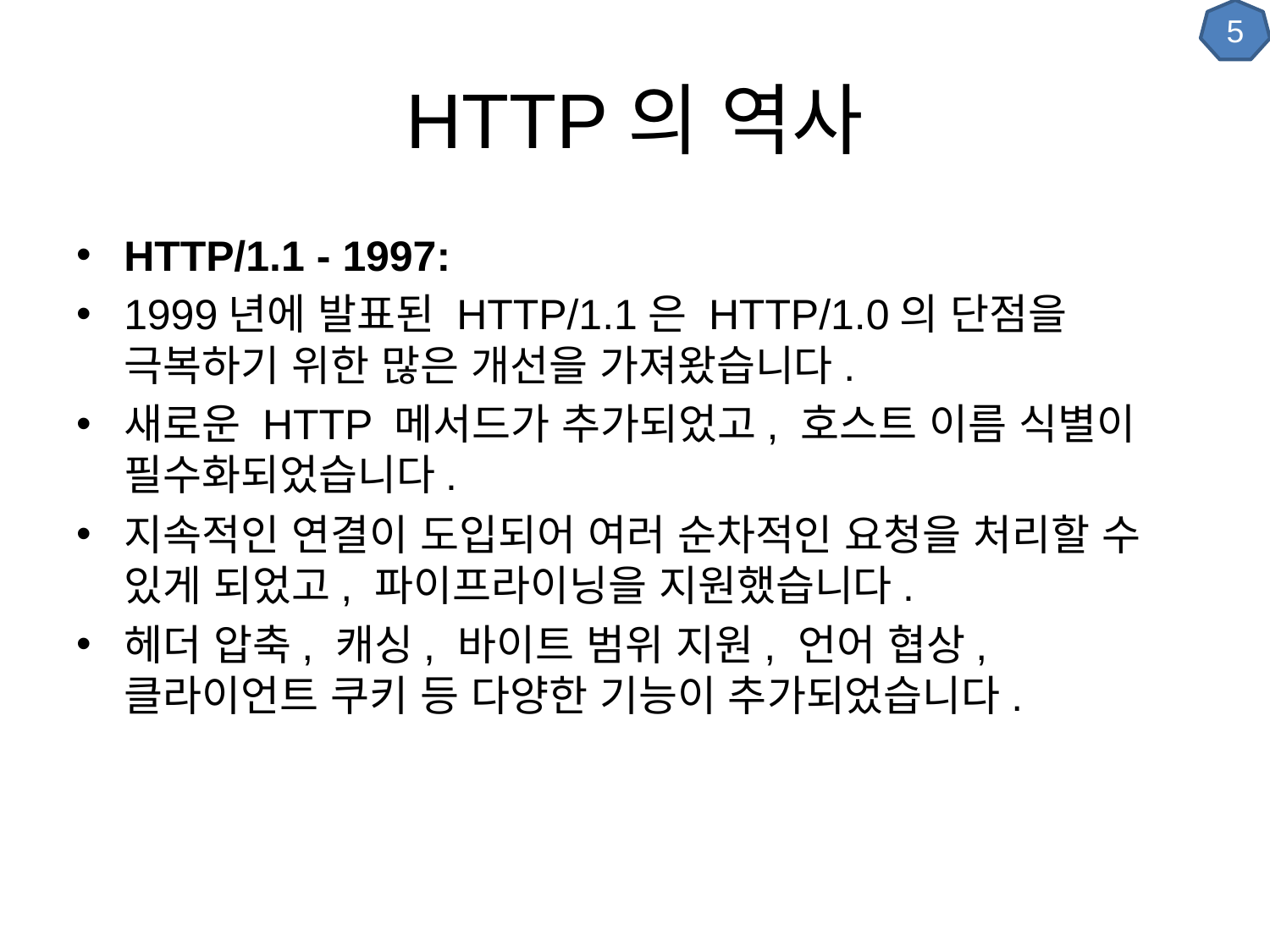

5
# HTTP의 역사
HTTP/1.1 - 1997:
1999년에 발표된 HTTP/1.1은 HTTP/1.0의 단점을 극복하기 위한 많은 개선을 가져왔습니다.
새로운 HTTP 메서드가 추가되었고, 호스트 이름 식별이 필수화되었습니다.
지속적인 연결이 도입되어 여러 순차적인 요청을 처리할 수 있게 되었고, 파이프라이닝을 지원했습니다.
헤더 압축, 캐싱, 바이트 범위 지원, 언어 협상, 클라이언트 쿠키 등 다양한 기능이 추가되었습니다.